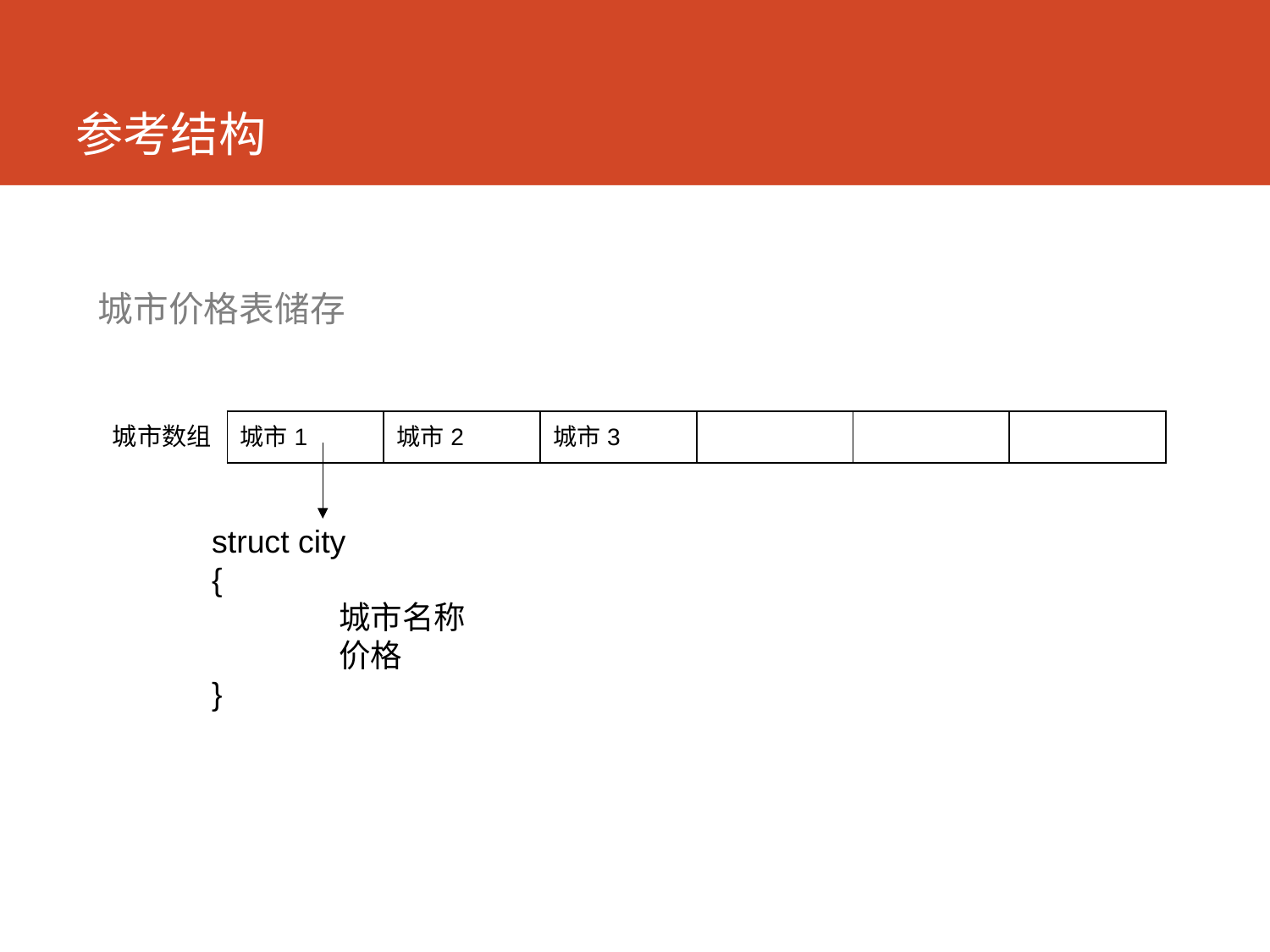

# 参考结构
城市价格表储存
| 城市1 | 城市2 | 城市3 |  |  |  |
| --- | --- | --- | --- | --- | --- |
城市数组
struct city
{
	城市名称
	价格
}